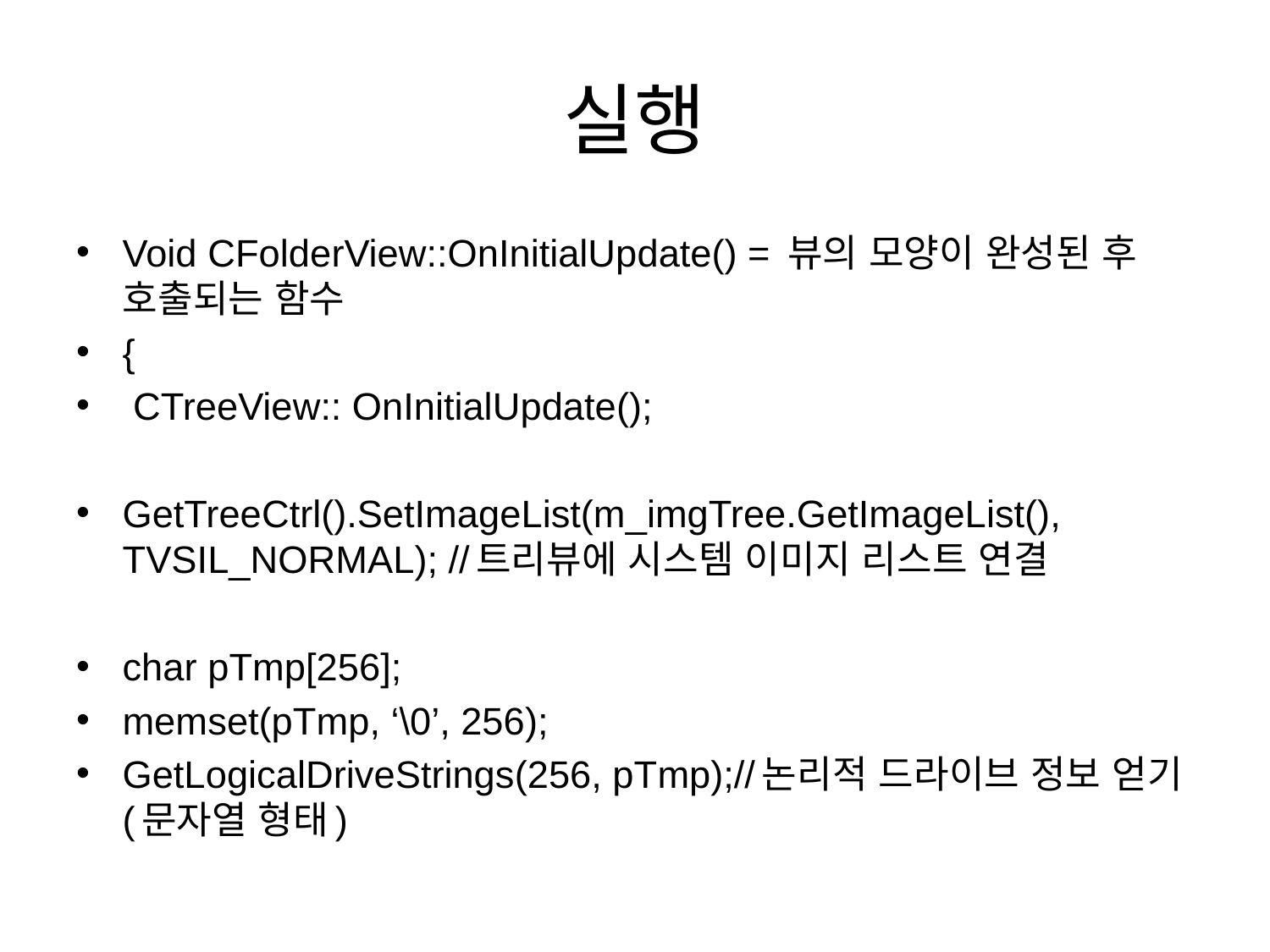

# 실행
Void CFolderView::OnInitialUpdate() = 뷰의 모양이 완성된 후 호출되는 함수
{
 CTreeView:: OnInitialUpdate();

GetTreeCtrl().SetImageList(m_imgTree.GetImageList(), TVSIL_NORMAL); //트리뷰에 시스템 이미지 리스트 연결

char pTmp[256];
memset(pTmp, ‘\0’, 256);
GetLogicalDriveStrings(256, pTmp);//논리적 드라이브 정보 얻기 (문자열 형태)